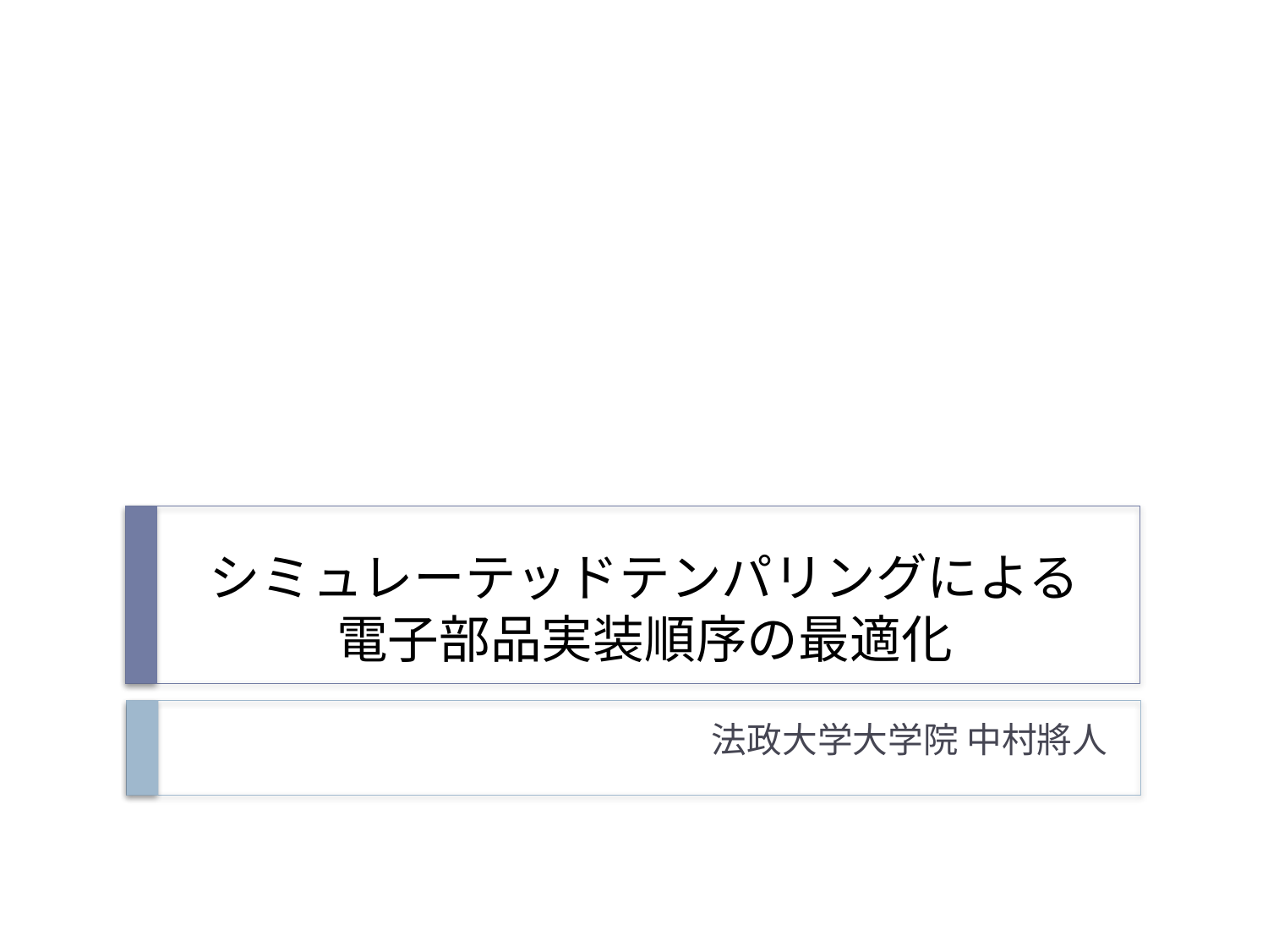

# シミュレーテッドテンパリングによる 電子部品実装順序の最適化
法政大学大学院 中村將人